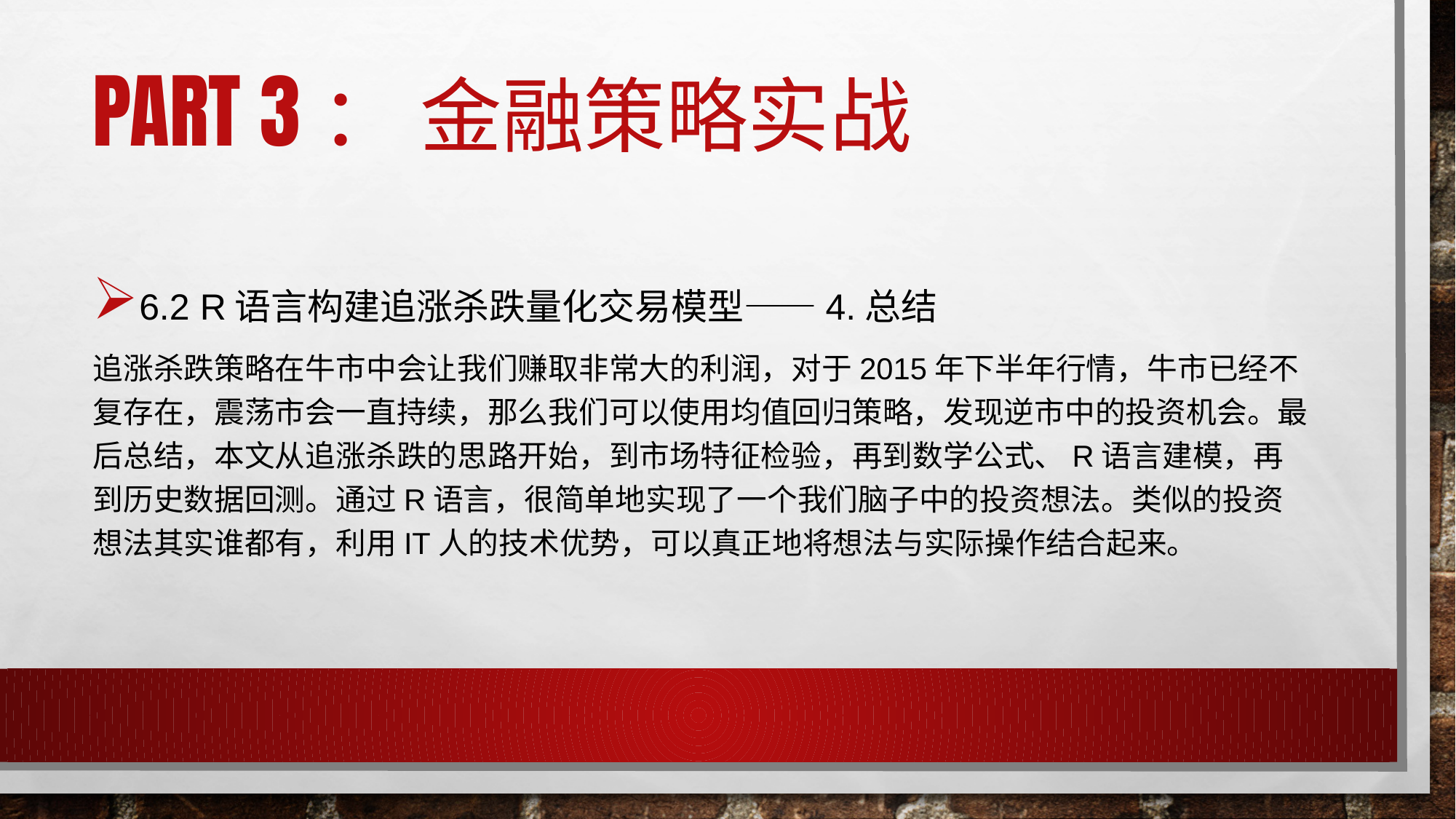

# Part 3： 金融策略实战
6.2 R语言构建追涨杀跌量化交易模型——4.总结
追涨杀跌策略在牛市中会让我们赚取非常大的利润，对于2015年下半年行情，牛市已经不复存在，震荡市会一直持续，那么我们可以使用均值回归策略，发现逆市中的投资机会。最后总结，本文从追涨杀跌的思路开始，到市场特征检验，再到数学公式、R语言建模，再到历史数据回测。通过R语言，很简单地实现了一个我们脑子中的投资想法。类似的投资想法其实谁都有，利用IT人的技术优势，可以真正地将想法与实际操作结合起来。